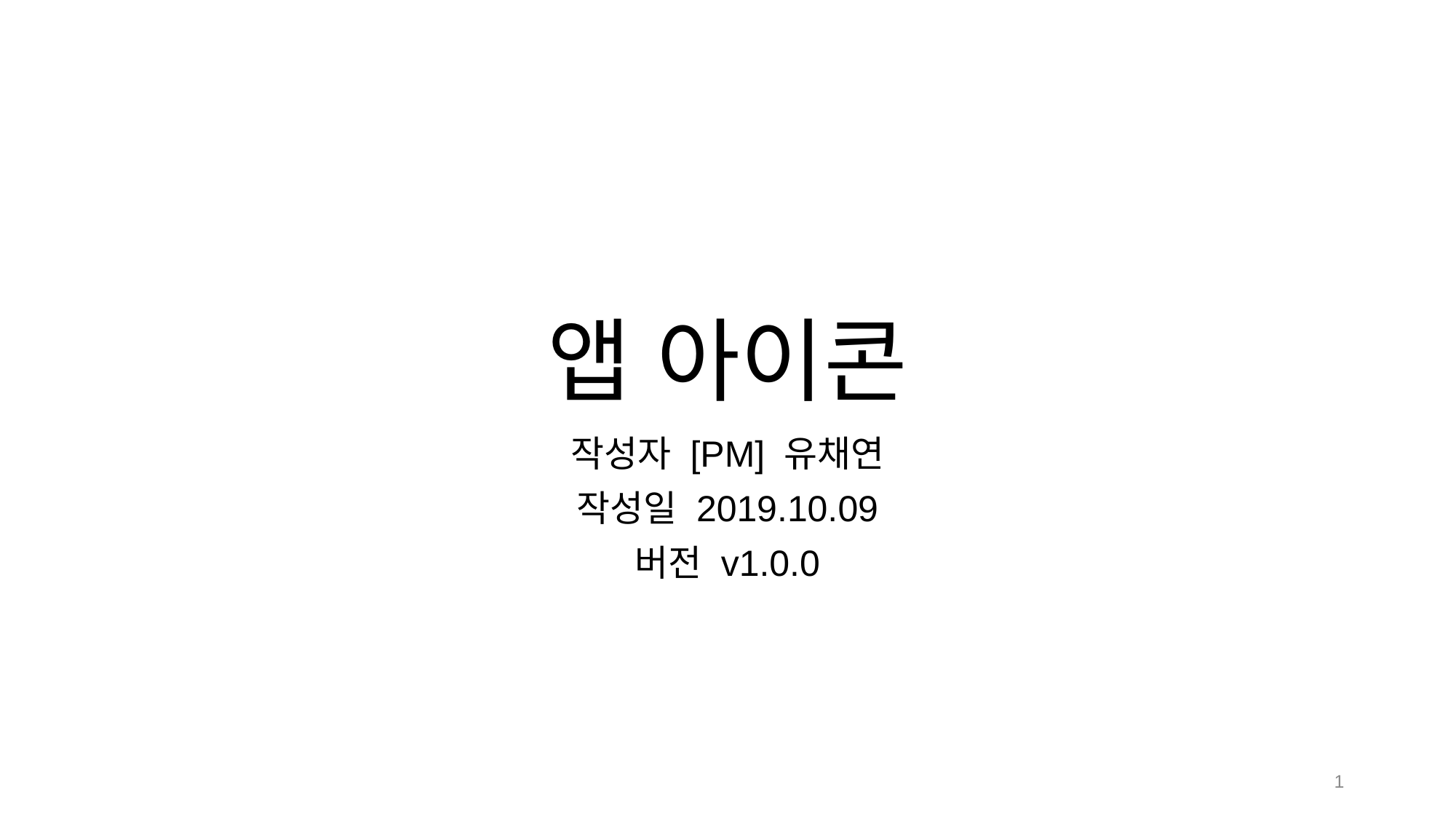

# 앱 아이콘
작성자 [PM] 유채연
작성일 2019.10.09
버전 v1.0.0
1